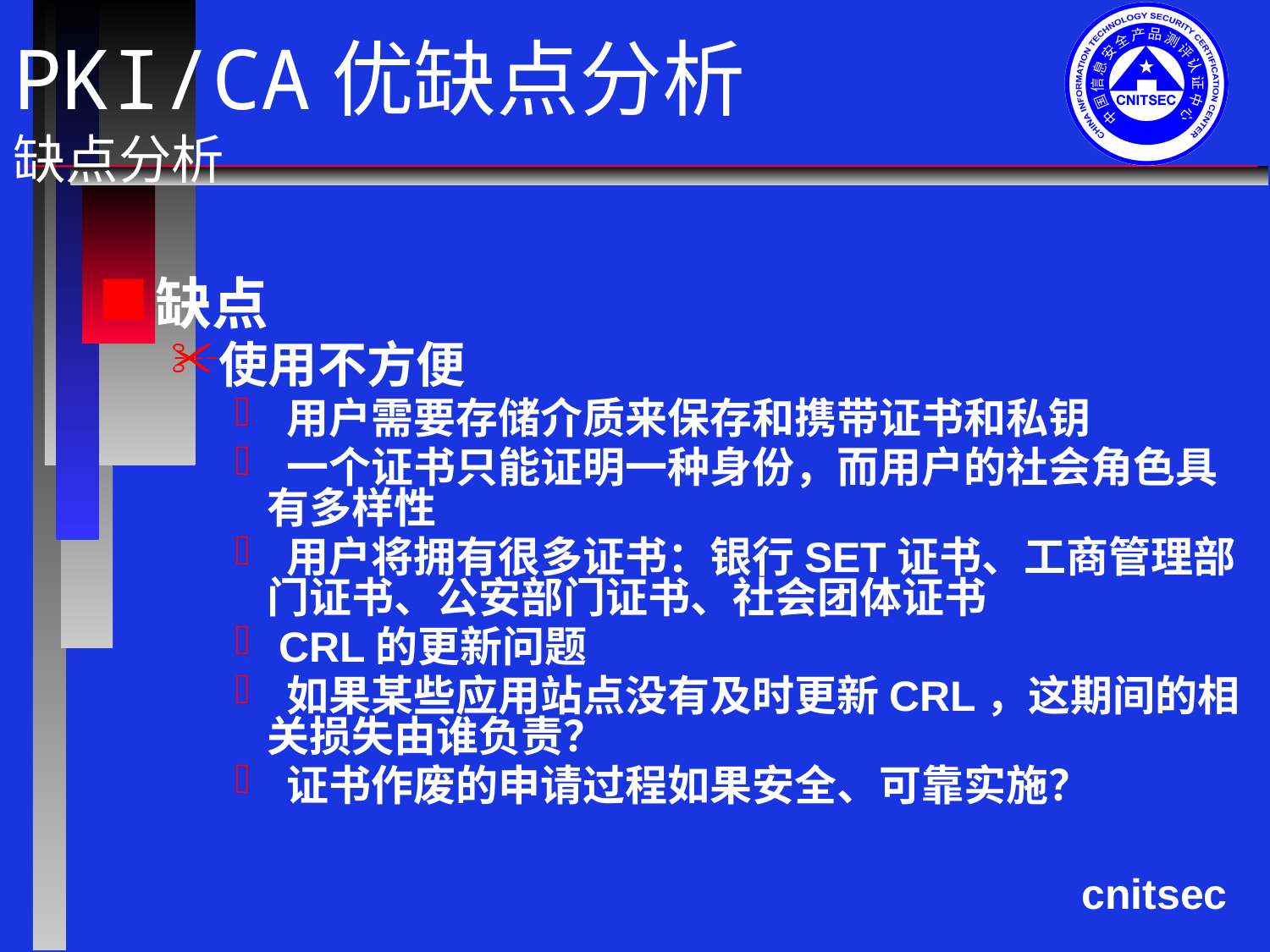

# PKI/CA优缺点分析 缺点分析
缺点
使用不方便
 用户需要存储介质来保存和携带证书和私钥
 一个证书只能证明一种身份，而用户的社会角色具有多样性
 用户将拥有很多证书：银行SET证书、工商管理部门证书、公安部门证书、社会团体证书
 CRL的更新问题
 如果某些应用站点没有及时更新CRL，这期间的相关损失由谁负责？
 证书作废的申请过程如果安全、可靠实施？